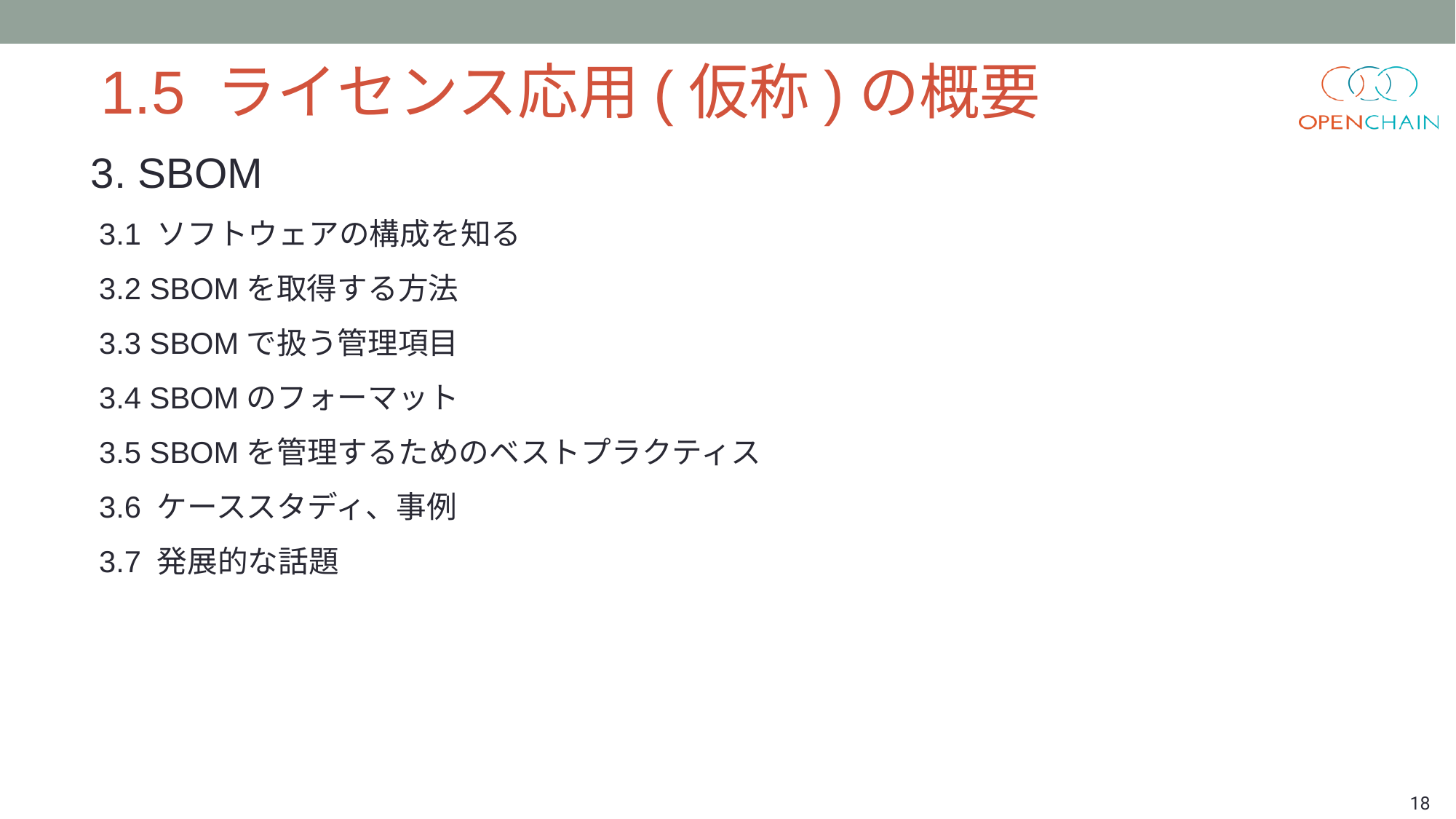

1.5 ライセンス応用(仮称)の概要
3. SBOM
 3.1 ソフトウェアの構成を知る
 3.2 SBOMを取得する方法
 3.3 SBOMで扱う管理項目
 3.4 SBOMのフォーマット
 3.5 SBOMを管理するためのベストプラクティス
 3.6 ケーススタディ、事例
 3.7 発展的な話題
18